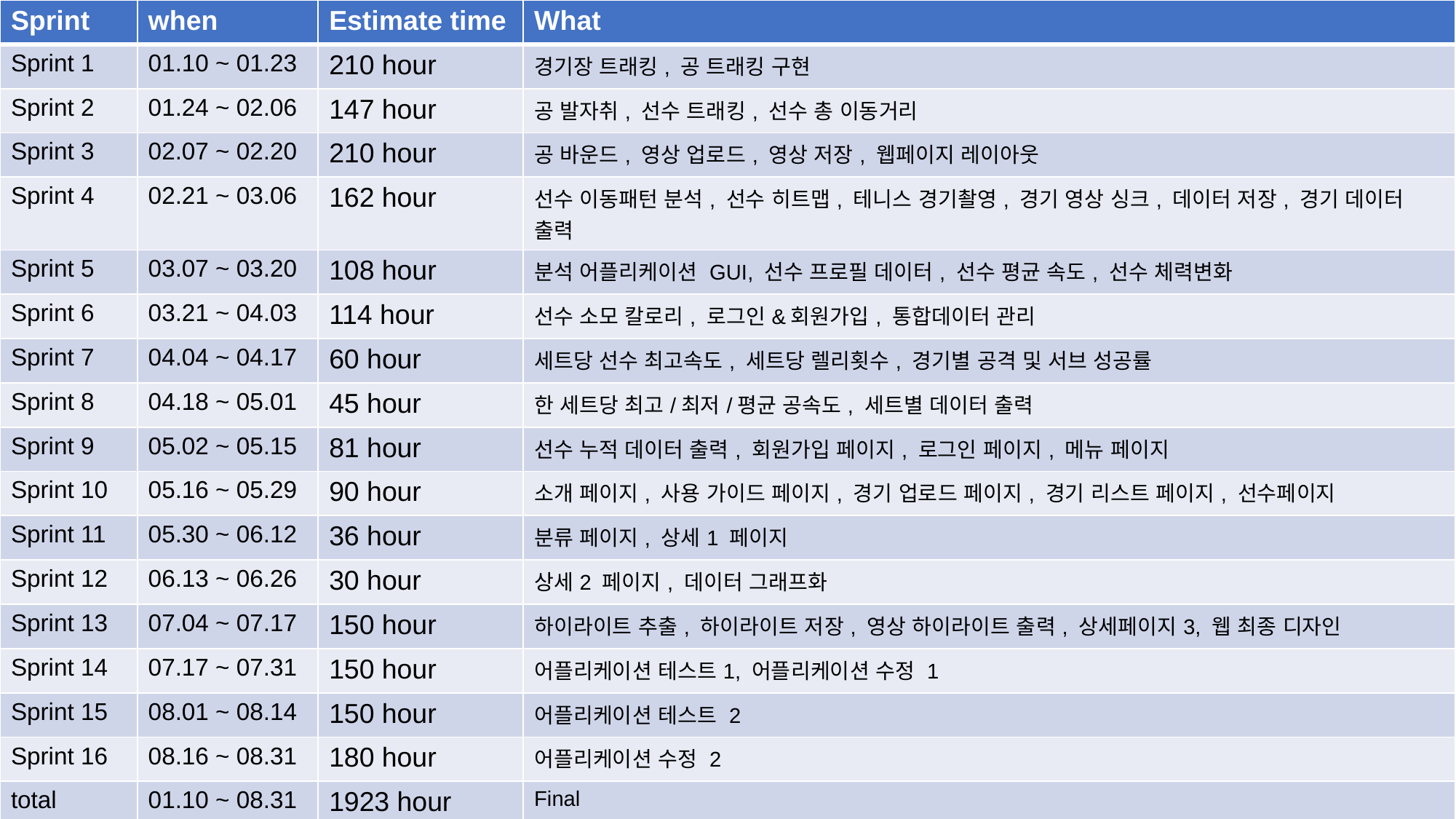

| Sprint | when | Estimate time | What |
| --- | --- | --- | --- |
| Sprint 1 | 01.10 ~ 01.23 | 210 hour | 경기장 트래킹, 공 트래킹 구현 |
| Sprint 2 | 01.24 ~ 02.06 | 147 hour | 공 발자취, 선수 트래킹, 선수 총 이동거리 |
| Sprint 3 | 02.07 ~ 02.20 | 210 hour | 공 바운드, 영상 업로드, 영상 저장, 웹페이지 레이아웃 |
| Sprint 4 | 02.21 ~ 03.06 | 162 hour | 선수 이동패턴 분석, 선수 히트맵, 테니스 경기촬영, 경기 영상 싱크, 데이터 저장, 경기 데이터 출력 |
| Sprint 5 | 03.07 ~ 03.20 | 108 hour | 분석 어플리케이션 GUI, 선수 프로필 데이터, 선수 평균 속도, 선수 체력변화 |
| Sprint 6 | 03.21 ~ 04.03 | 114 hour | 선수 소모 칼로리, 로그인&회원가입, 통합데이터 관리 |
| Sprint 7 | 04.04 ~ 04.17 | 60 hour | 세트당 선수 최고속도, 세트당 렐리횟수, 경기별 공격 및 서브 성공률 |
| Sprint 8 | 04.18 ~ 05.01 | 45 hour | 한 세트당 최고/최저/평균 공속도, 세트별 데이터 출력 |
| Sprint 9 | 05.02 ~ 05.15 | 81 hour | 선수 누적 데이터 출력, 회원가입 페이지, 로그인 페이지, 메뉴 페이지 |
| Sprint 10 | 05.16 ~ 05.29 | 90 hour | 소개 페이지, 사용 가이드 페이지, 경기 업로드 페이지, 경기 리스트 페이지, 선수페이지 |
| Sprint 11 | 05.30 ~ 06.12 | 36 hour | 분류 페이지, 상세1 페이지 |
| Sprint 12 | 06.13 ~ 06.26 | 30 hour | 상세2 페이지, 데이터 그래프화 |
| Sprint 13 | 07.04 ~ 07.17 | 150 hour | 하이라이트 추출, 하이라이트 저장, 영상 하이라이트 출력, 상세페이지3, 웹 최종 디자인 |
| Sprint 14 | 07.17 ~ 07.31 | 150 hour | 어플리케이션 테스트1, 어플리케이션 수정 1 |
| Sprint 15 | 08.01 ~ 08.14 | 150 hour | 어플리케이션 테스트 2 |
| Sprint 16 | 08.16 ~ 08.31 | 180 hour | 어플리케이션 수정 2 |
| total | 01.10 ~ 08.31 | 1923 hour | Final |